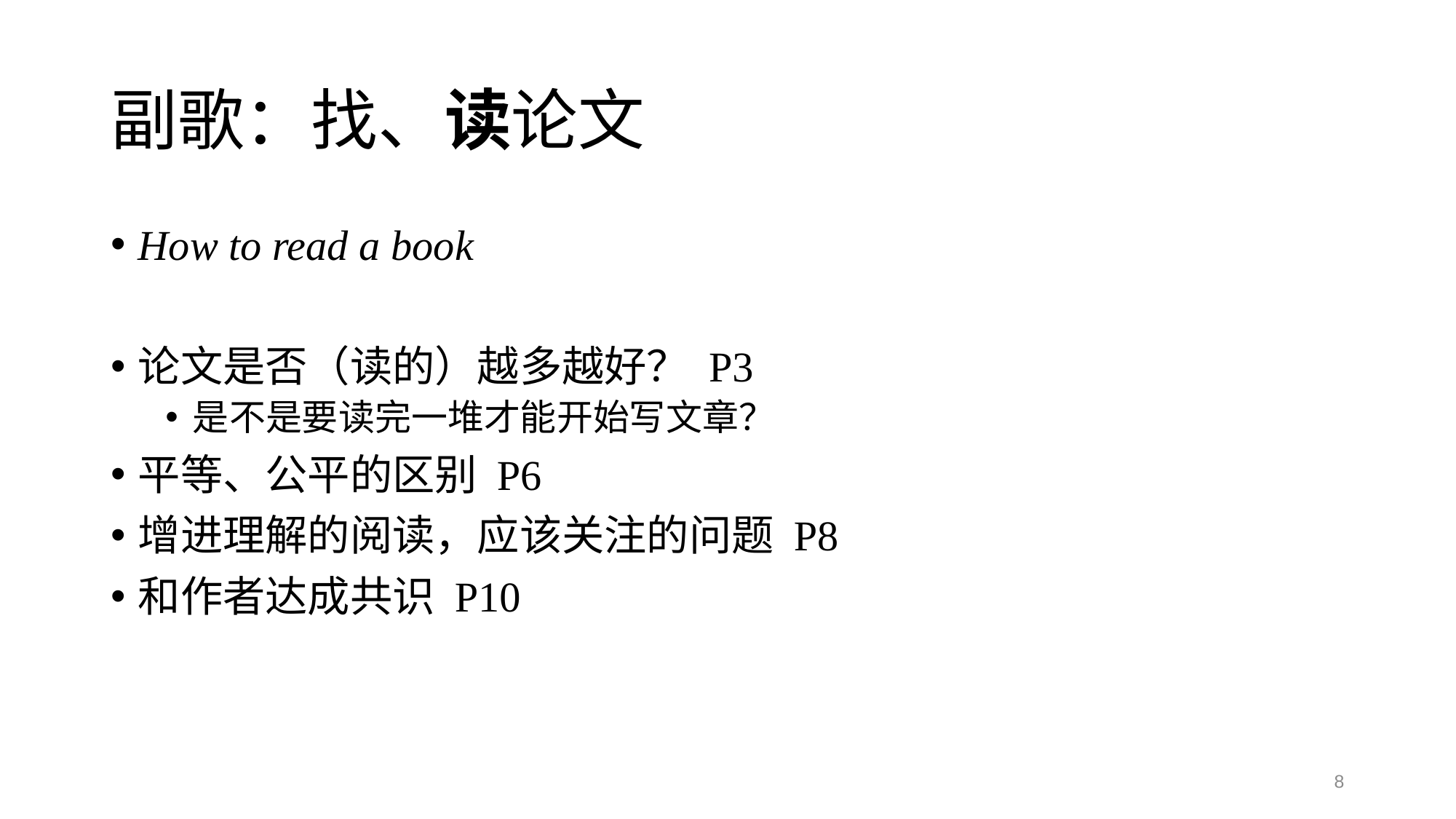

# 副歌：找、读论文
How to read a book

论文是否（读的）越多越好？ P3
是不是要读完一堆才能开始写文章？
平等、公平的区别 P6
增进理解的阅读，应该关注的问题 P8
和作者达成共识 P10
8